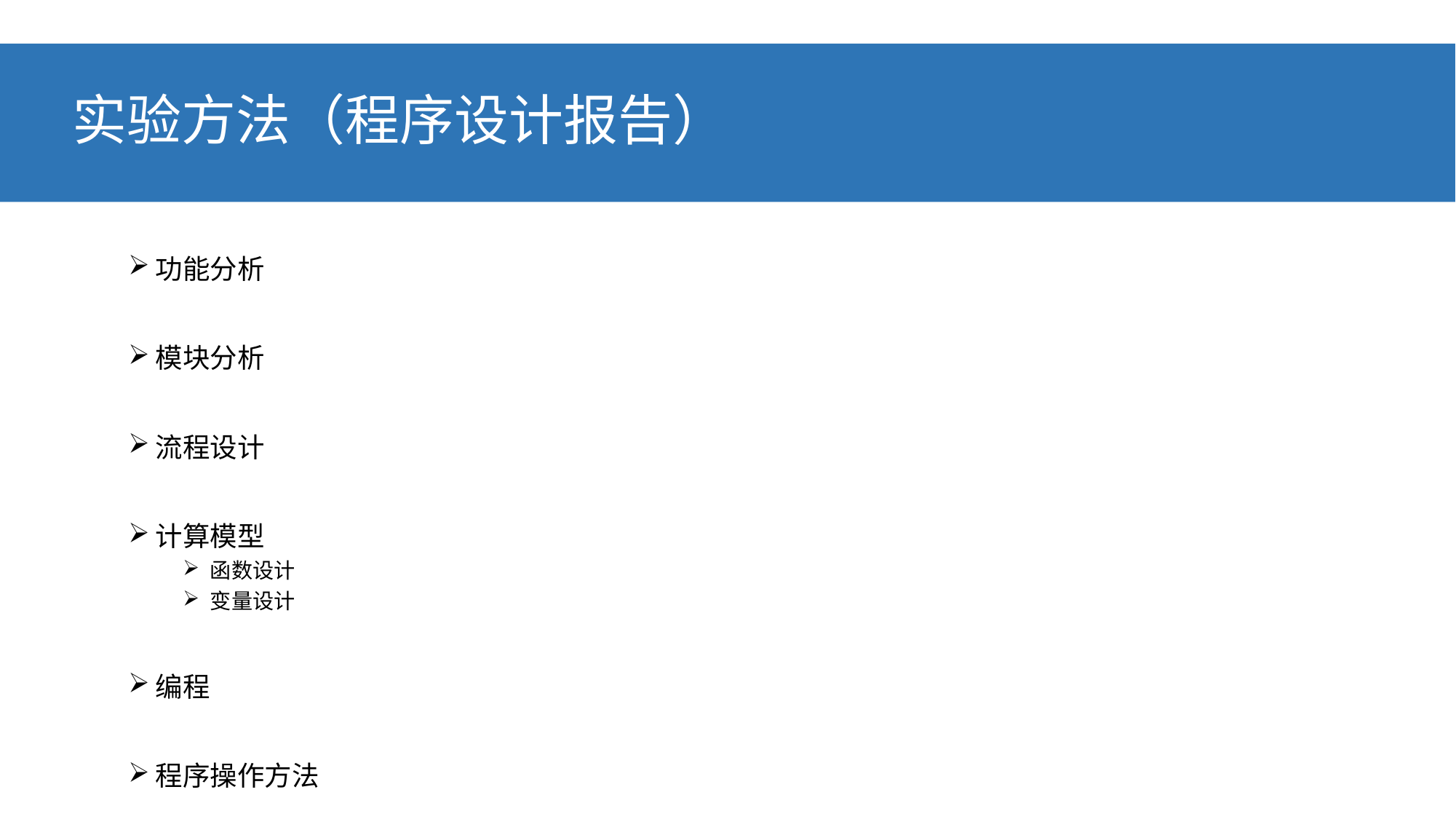

# 实验方法（程序设计报告）

功能分析

模块分析

流程设计

计算模型
函数设计
变量设计

编程

程序操作方法